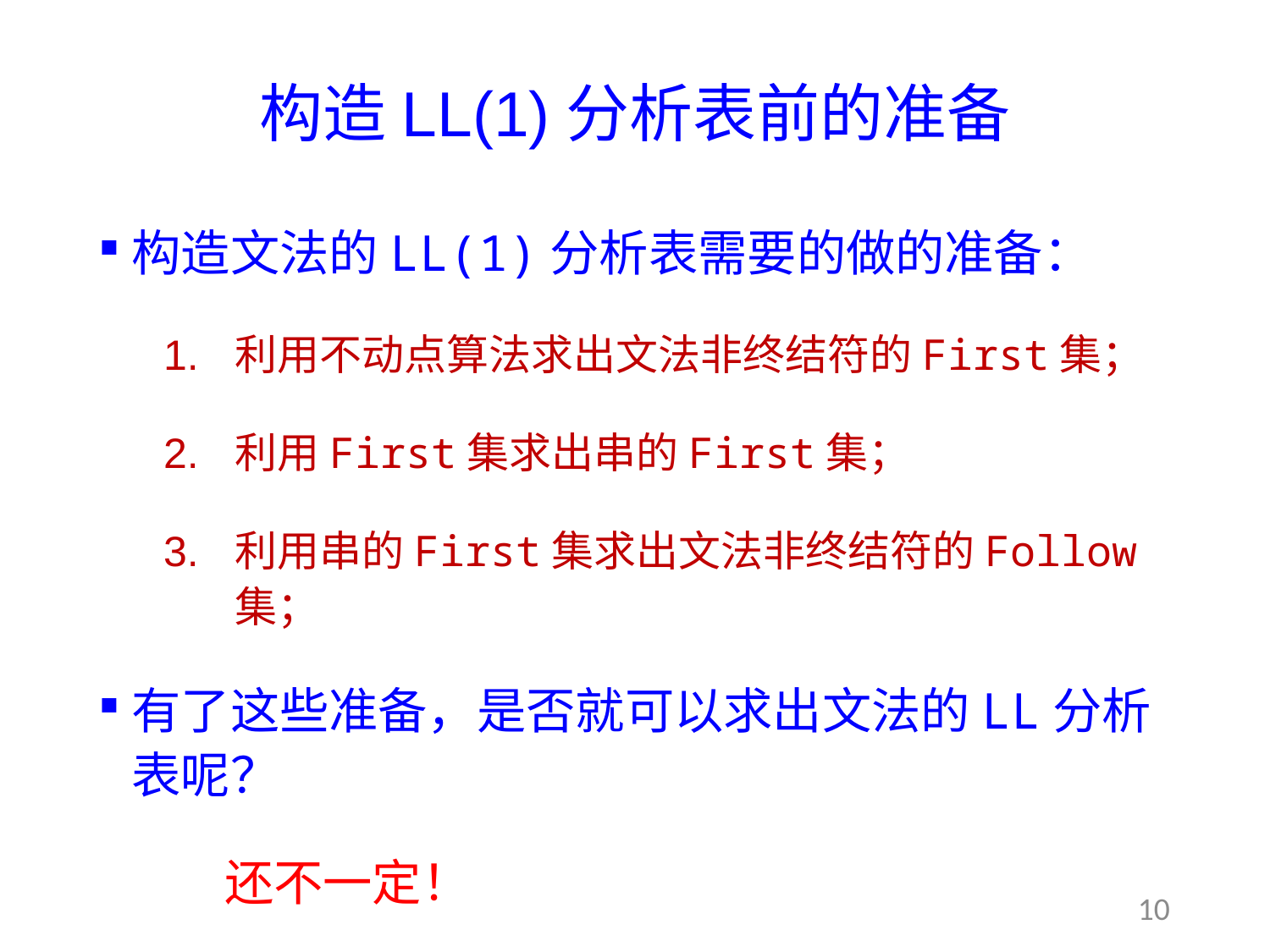

# 构造LL(1)分析表前的准备
构造文法的LL(1)分析表需要的做的准备：
利用不动点算法求出文法非终结符的First集；
利用First集求出串的First集；
利用串的First集求出文法非终结符的Follow集；
有了这些准备，是否就可以求出文法的LL分析表呢？
还不一定！
10